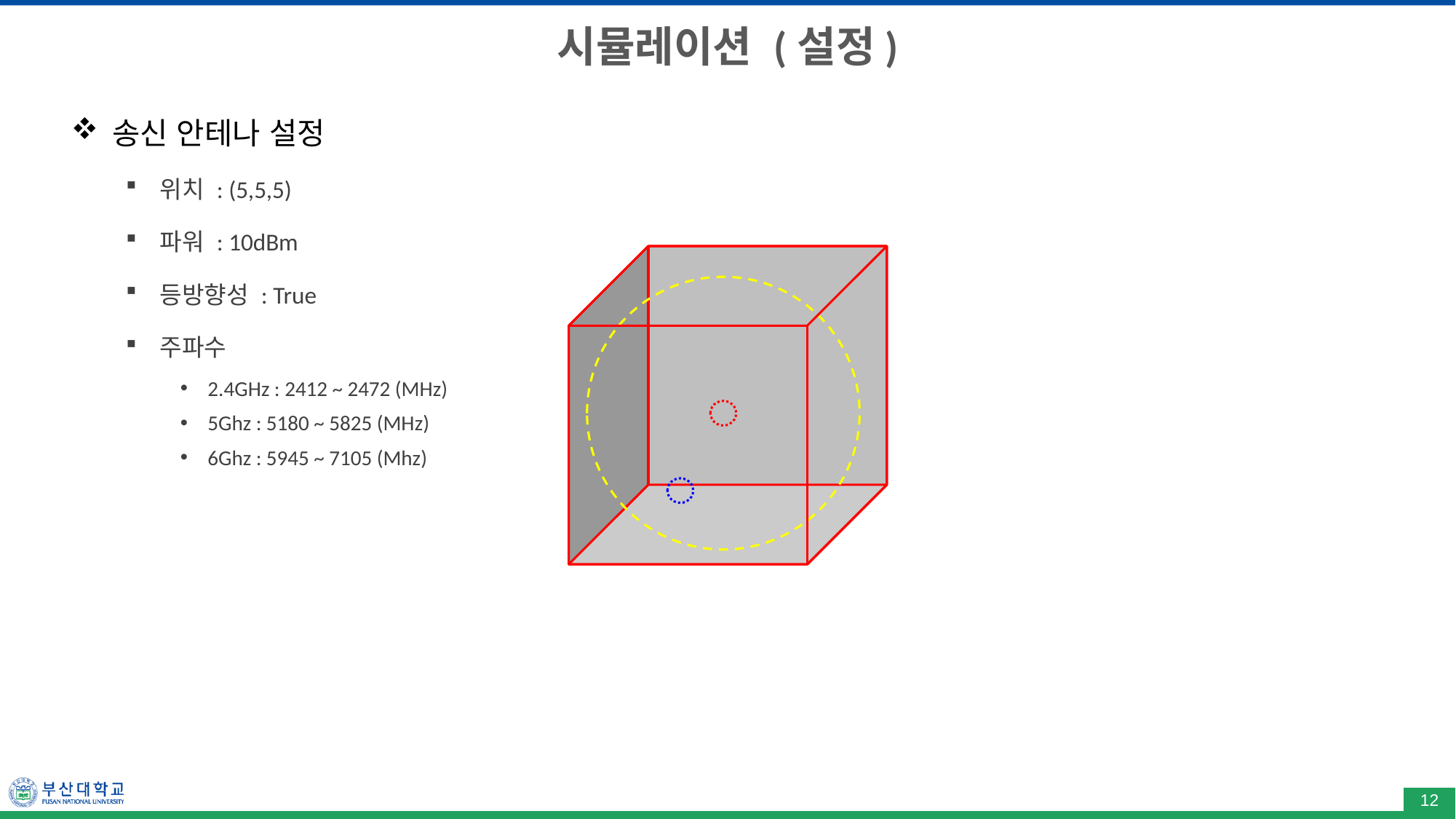

# 시뮬레이션 (설정)
송신 안테나 설정
위치 : (5,5,5)
파워 : 10dBm
등방향성 : True
주파수
2.4GHz : 2412 ~ 2472 (MHz)
5Ghz : 5180 ~ 5825 (MHz)
6Ghz : 5945 ~ 7105 (Mhz)

12